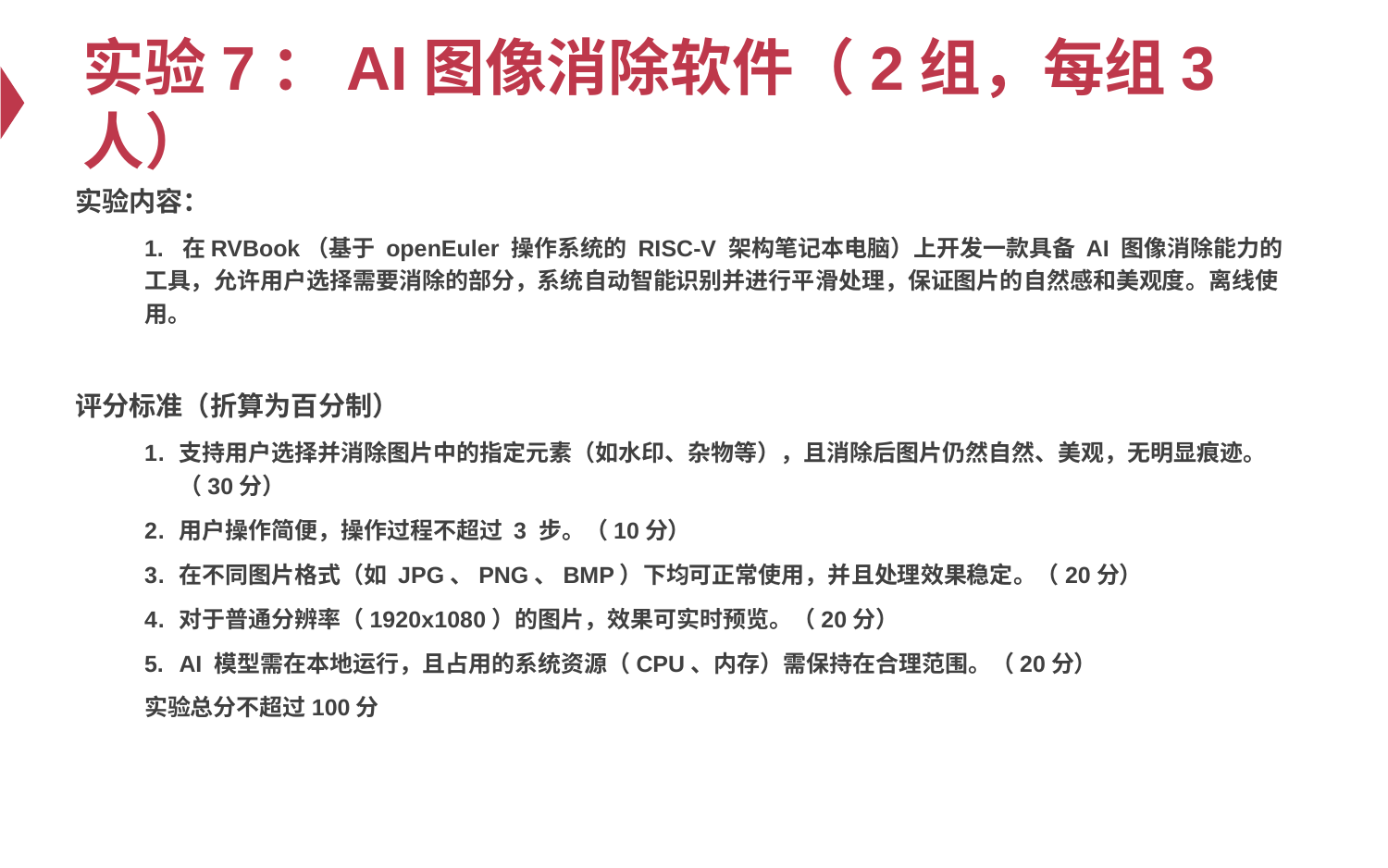

# 实验7：AI图像消除软件（2组，每组3人）
实验内容：
1.  在RVBook（基于 openEuler 操作系统的 RISC-V 架构笔记本电脑）上开发一款具备 AI 图像消除能力的工具，允许用户选择需要消除的部分，系统自动智能识别并进行平滑处理，保证图片的自然感和美观度。离线使用。

评分标准（折算为百分制）
支持用户选择并消除图片中的指定元素（如水印、杂物等），且消除后图片仍然自然、美观，无明显痕迹。（30分）
用户操作简便，操作过程不超过 3 步。（10分）
在不同图片格式（如 JPG、PNG、BMP）下均可正常使用，并且处理效果稳定。（20分）
对于普通分辨率（1920x1080）的图片，效果可实时预览。（20分）
AI 模型需在本地运行，且占用的系统资源（CPU、内存）需保持在合理范围。（20分）
实验总分不超过100分